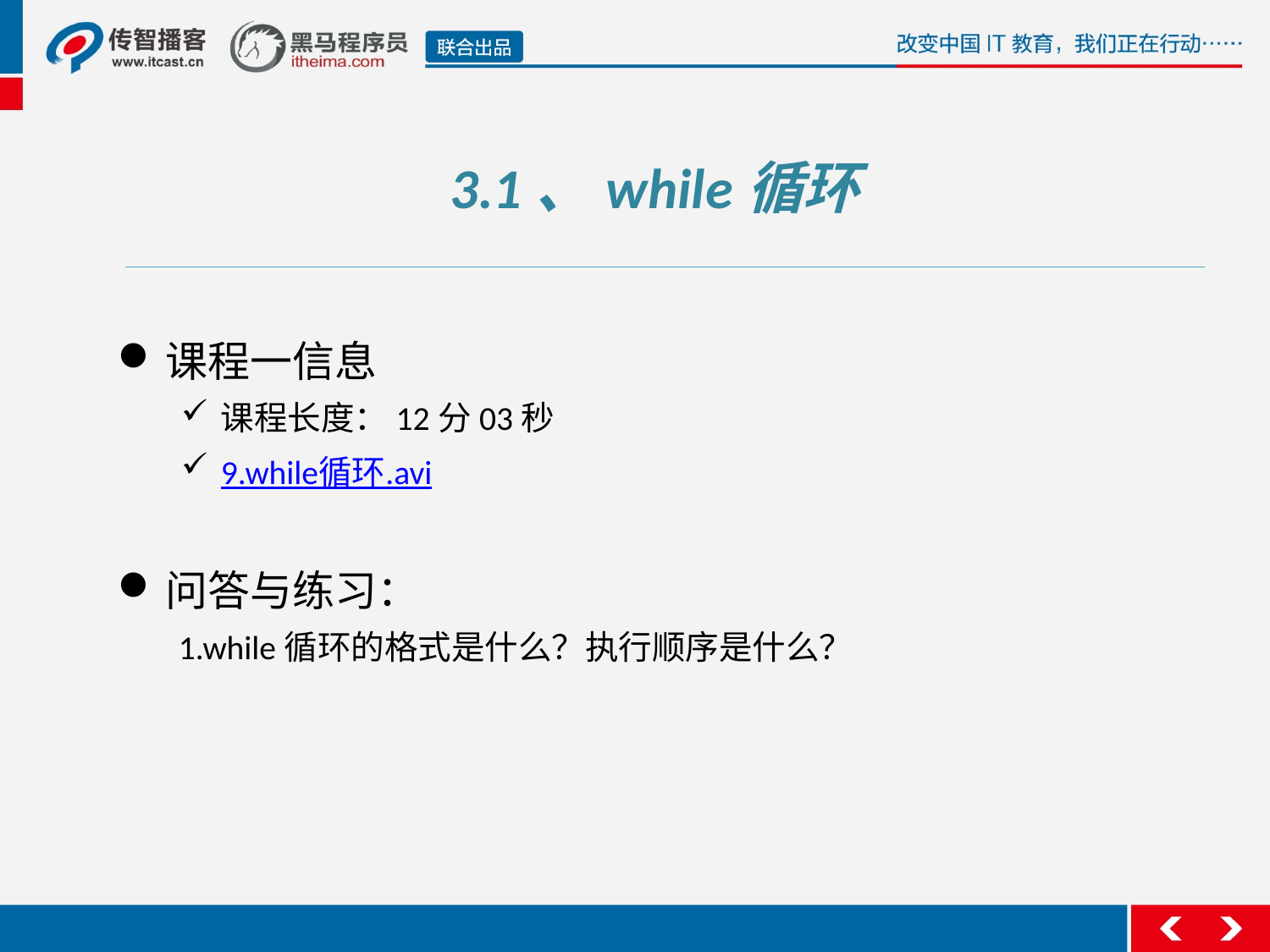

3.1、while循环

课程一信息
课程长度：12分03秒
9.while循环.avi

问答与练习：
        1.while循环的格式是什么？执行顺序是什么？